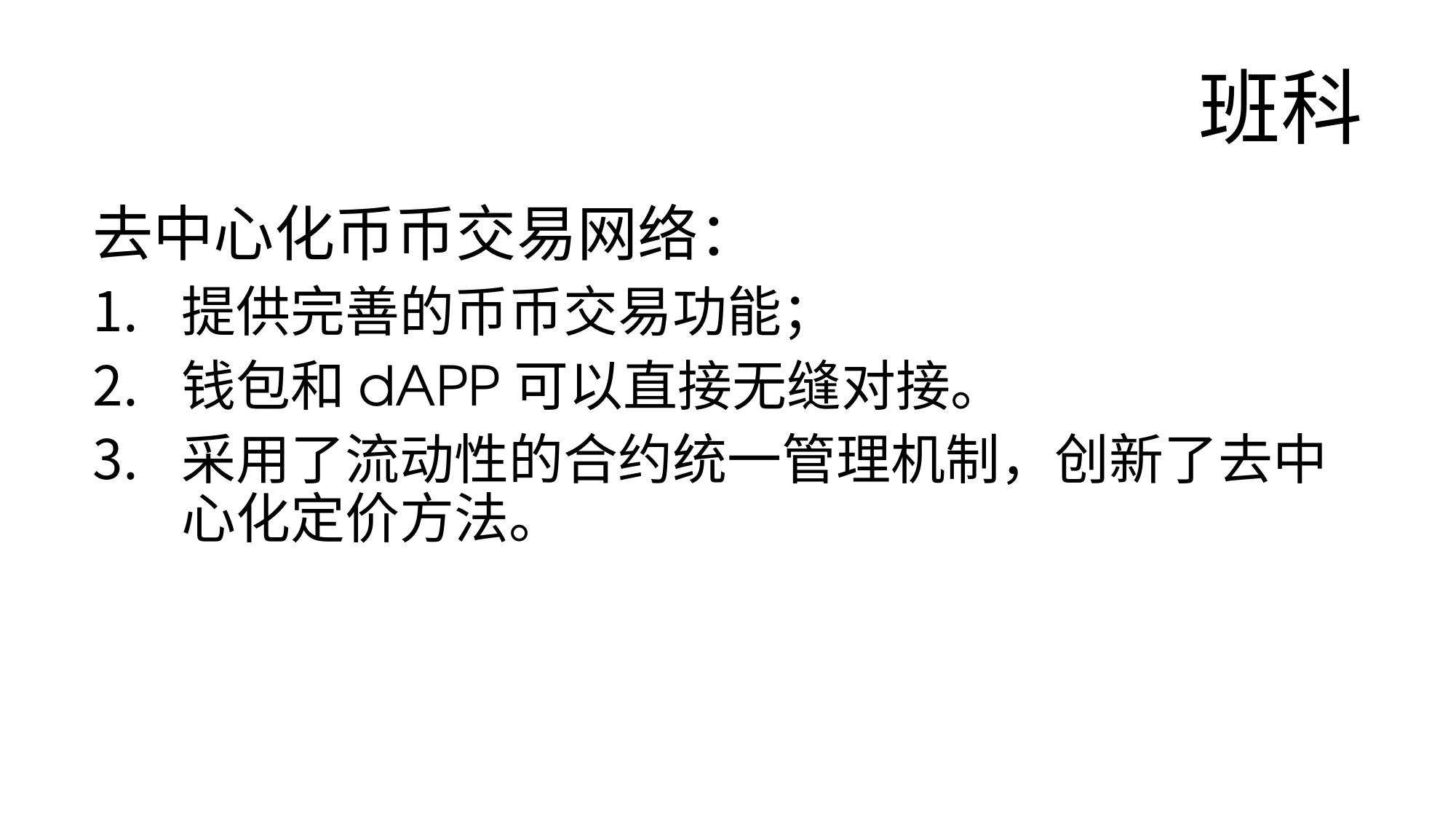

# 班科
去中心化币币交易网络：
提供完善的币币交易功能；
钱包和dAPP可以直接无缝对接。
采用了流动性的合约统一管理机制，创新了去中心化定价方法。